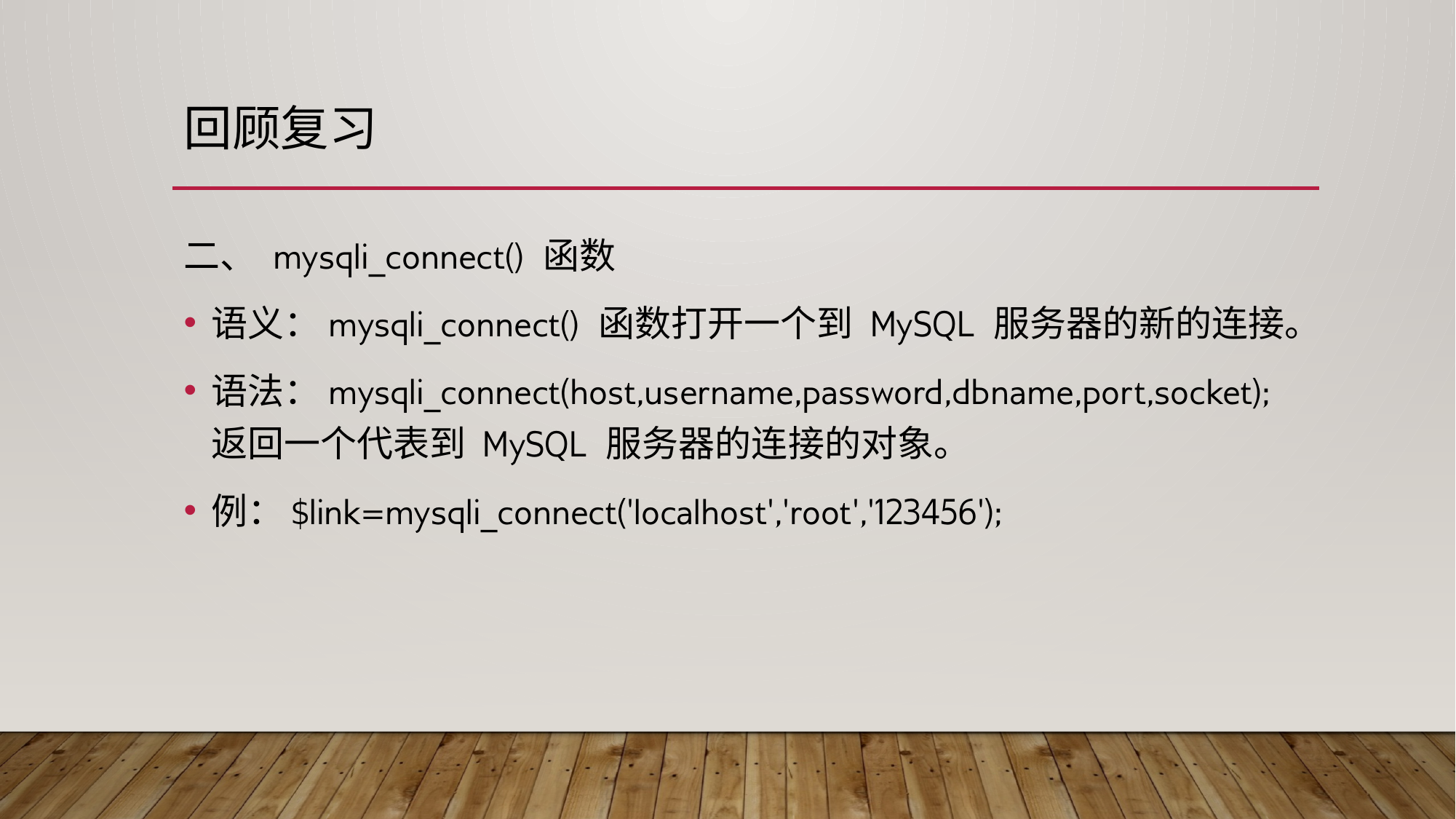

# 回顾复习
二、 mysqli_connect() 函数
语义：mysqli_connect() 函数打开一个到 MySQL 服务器的新的连接。
语法：mysqli_connect(host,username,password,dbname,port,socket); 返回一个代表到 MySQL 服务器的连接的对象。
例：$link=mysqli_connect('localhost','root','123456');